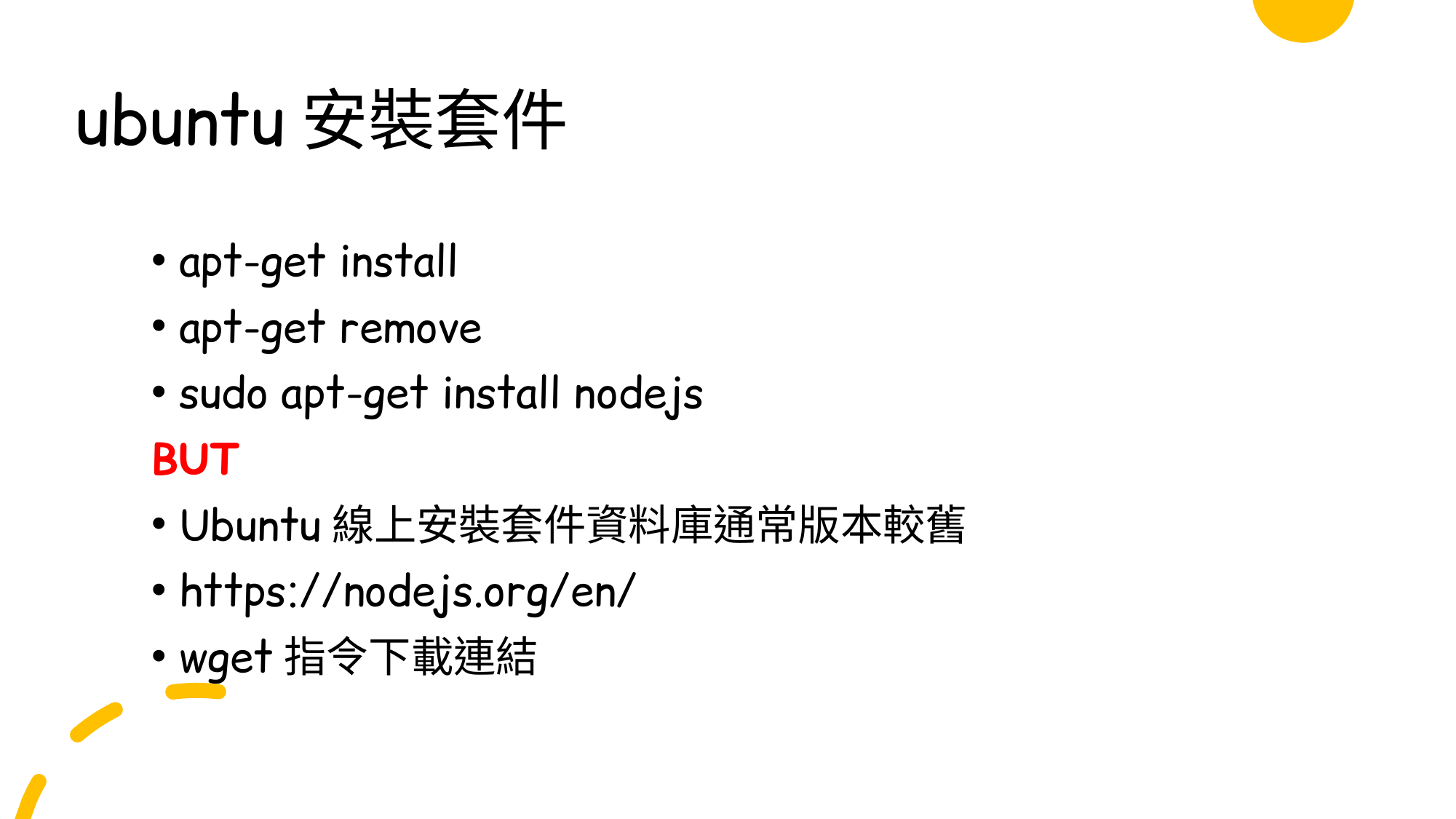

# ubuntu安裝套件
apt-get install
apt-get remove
sudo apt-get install nodejs
BUT
Ubuntu線上安裝套件資料庫通常版本較舊
https://nodejs.org/en/
wget指令下載連結